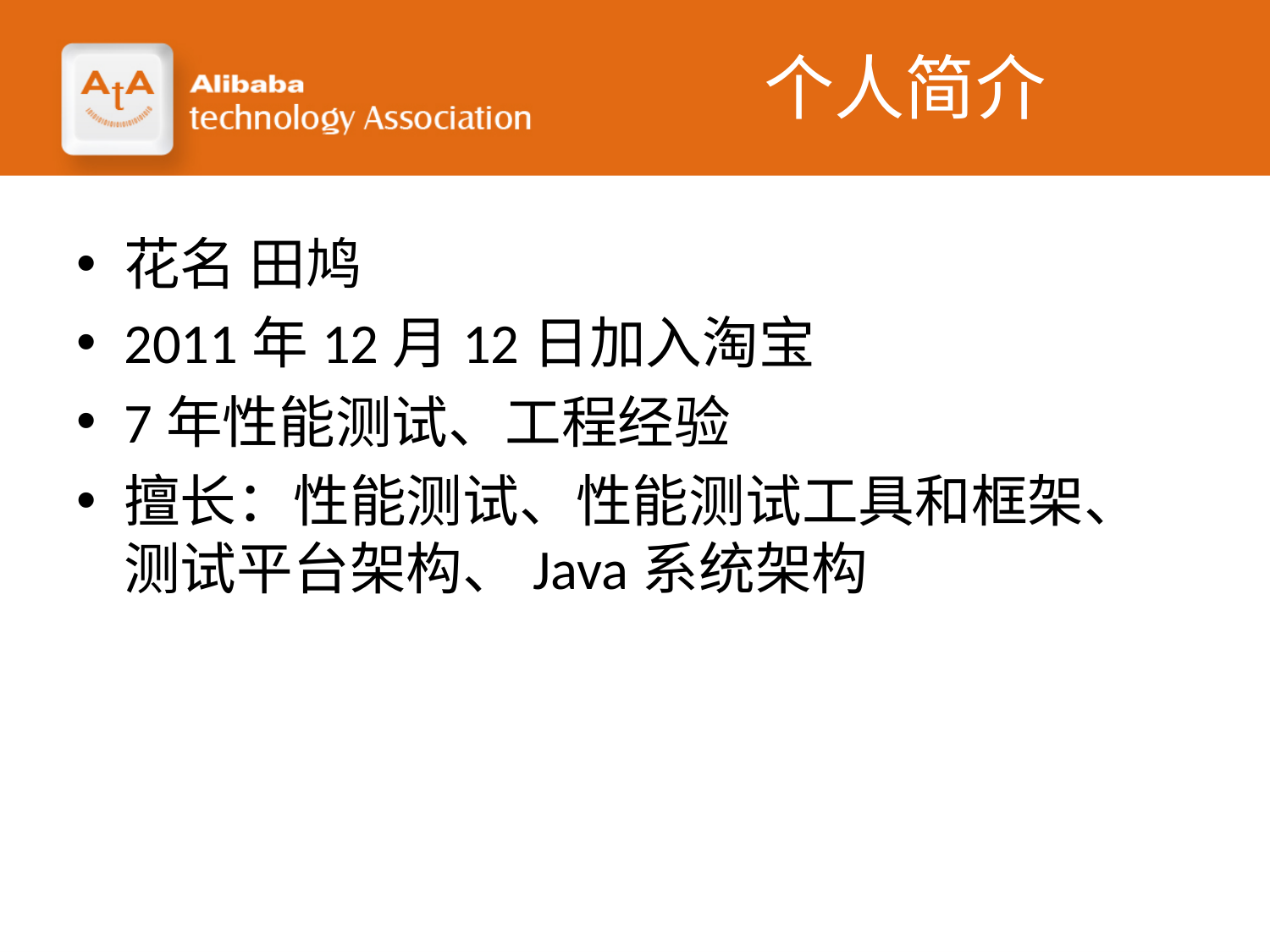

# 个人简介
花名 田鸠
2011年12月12日加入淘宝
7年性能测试、工程经验
擅长：性能测试、性能测试工具和框架、测试平台架构、Java系统架构